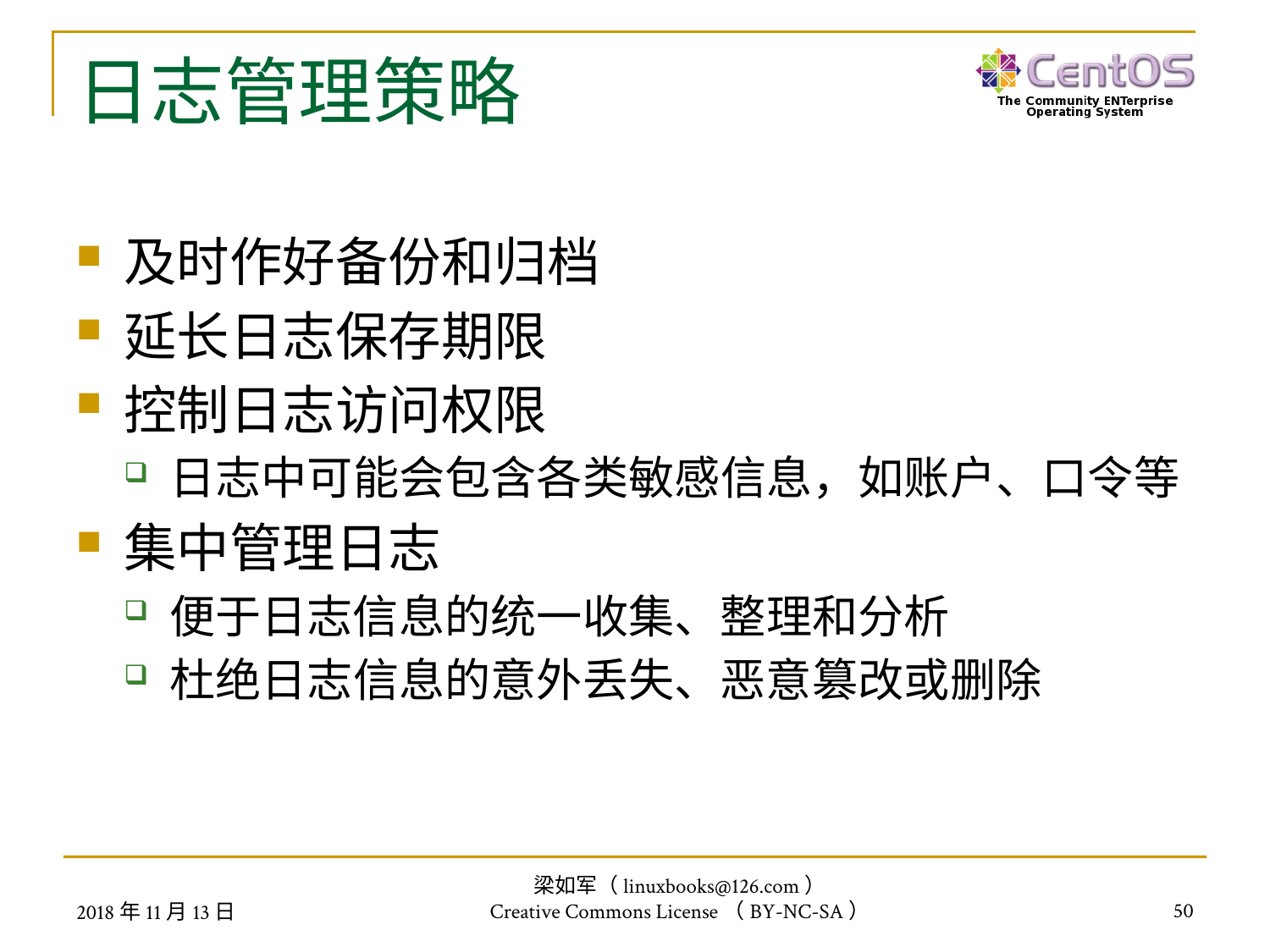

# 日志管理策略
及时作好备份和归档
延长日志保存期限
控制日志访问权限
日志中可能会包含各类敏感信息，如账户、口令等
集中管理日志
便于日志信息的统一收集、整理和分析
杜绝日志信息的意外丢失、恶意篡改或删除

梁如军（linuxbooks@126.com）
Creative Commons License（BY-NC-SA）
2018年11月13日
50